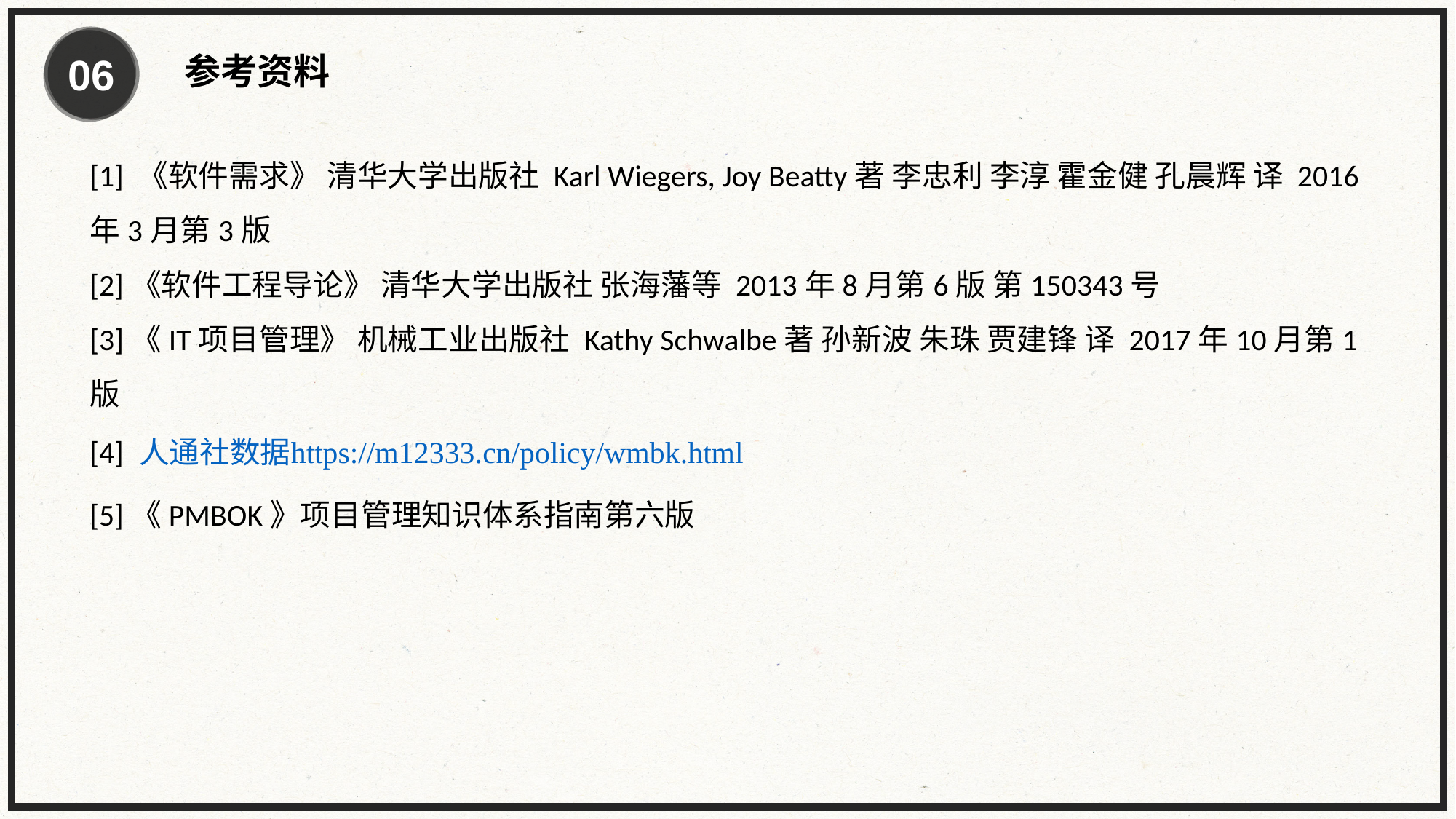

06
参考资料
[1] 《软件需求》 清华大学出版社 Karl Wiegers, Joy Beatty著 李忠利 李淳 霍金健 孔晨辉 译 2016年3月第3版
[2]《软件工程导论》 清华大学出版社 张海藩等 2013年8月第6版 第150343号
[3]《IT项目管理》 机械工业出版社 Kathy Schwalbe著 孙新波 朱珠 贾建锋 译 2017年10月第1版
[4]  人通社数据https://m12333.cn/policy/wmbk.html
[5]《PMBOK》项目管理知识体系指南第六版